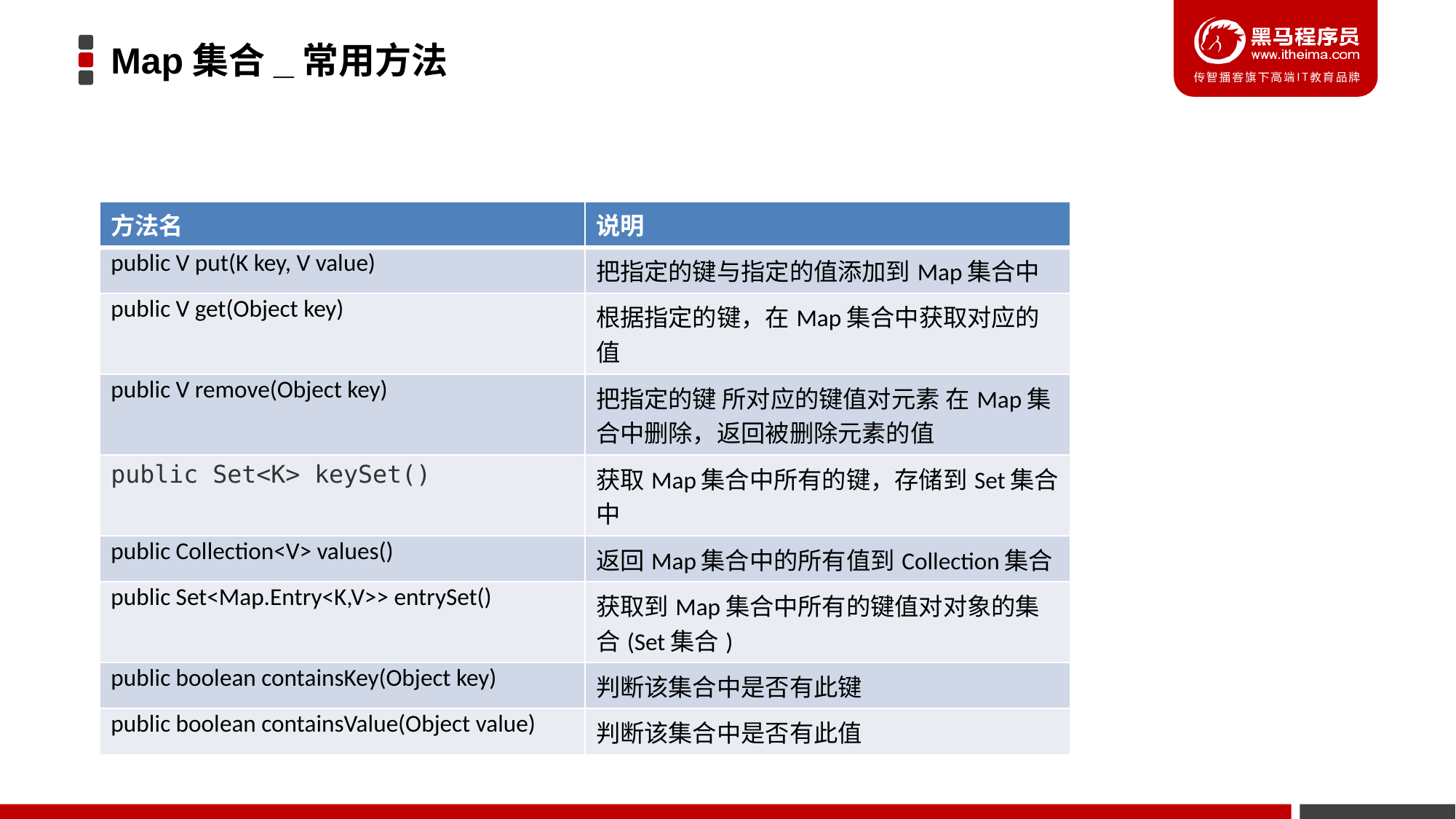

# Map集合_常用方法
| 方法名 | 说明 |
| --- | --- |
| public V put(K key, V value) | 把指定的键与指定的值添加到Map集合中 |
| public V get(Object key) | 根据指定的键，在Map集合中获取对应的值 |
| public V remove(Object key) | 把指定的键 所对应的键值对元素 在Map集合中删除，返回被删除元素的值 |
| public Set<K> keySet() | 获取Map集合中所有的键，存储到Set集合中 |
| public Collection<V> values() | 返回Map集合中的所有值到Collection集合 |
| public Set<Map.Entry<K,V>> entrySet() | 获取到Map集合中所有的键值对对象的集合(Set集合) |
| public boolean containsKey(Object key) | 判断该集合中是否有此键 |
| public boolean containsValue(Object value) | 判断该集合中是否有此值 |